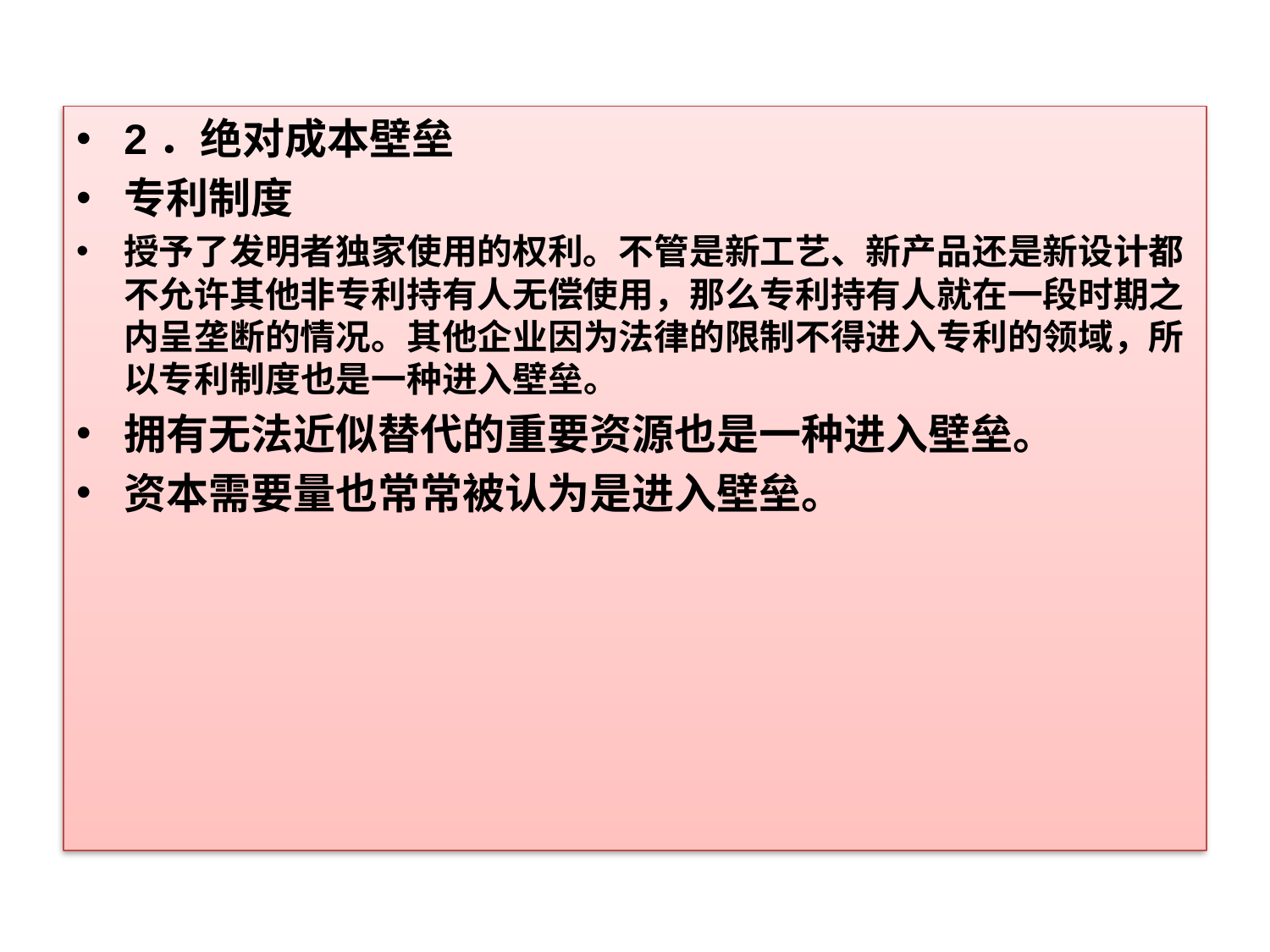

#
2．绝对成本壁垒
专利制度
授予了发明者独家使用的权利。不管是新工艺、新产品还是新设计都不允许其他非专利持有人无偿使用，那么专利持有人就在一段时期之内呈垄断的情况。其他企业因为法律的限制不得进入专利的领域，所以专利制度也是一种进入壁垒。
拥有无法近似替代的重要资源也是一种进入壁垒。
资本需要量也常常被认为是进入壁垒。